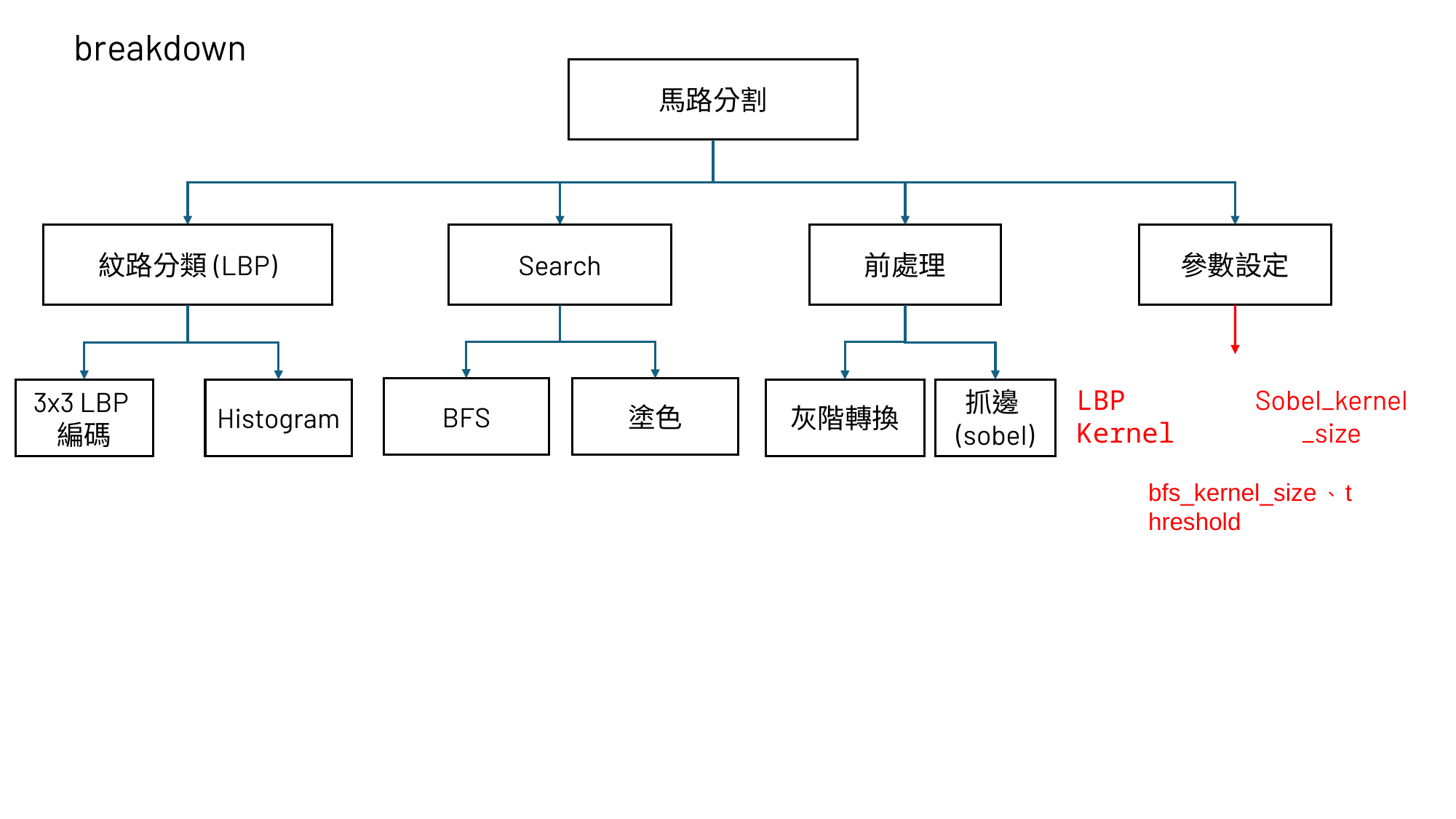

breakdown
馬路分割
Search
前處理
參數設定
紋路分類(LBP)
LBP Kernel

Sobel_kernel_size
BFS
塗色
Histogram
灰階轉換
抓邊(sobel)
3x3 LBP編碼
bfs_kernel_size、threshold